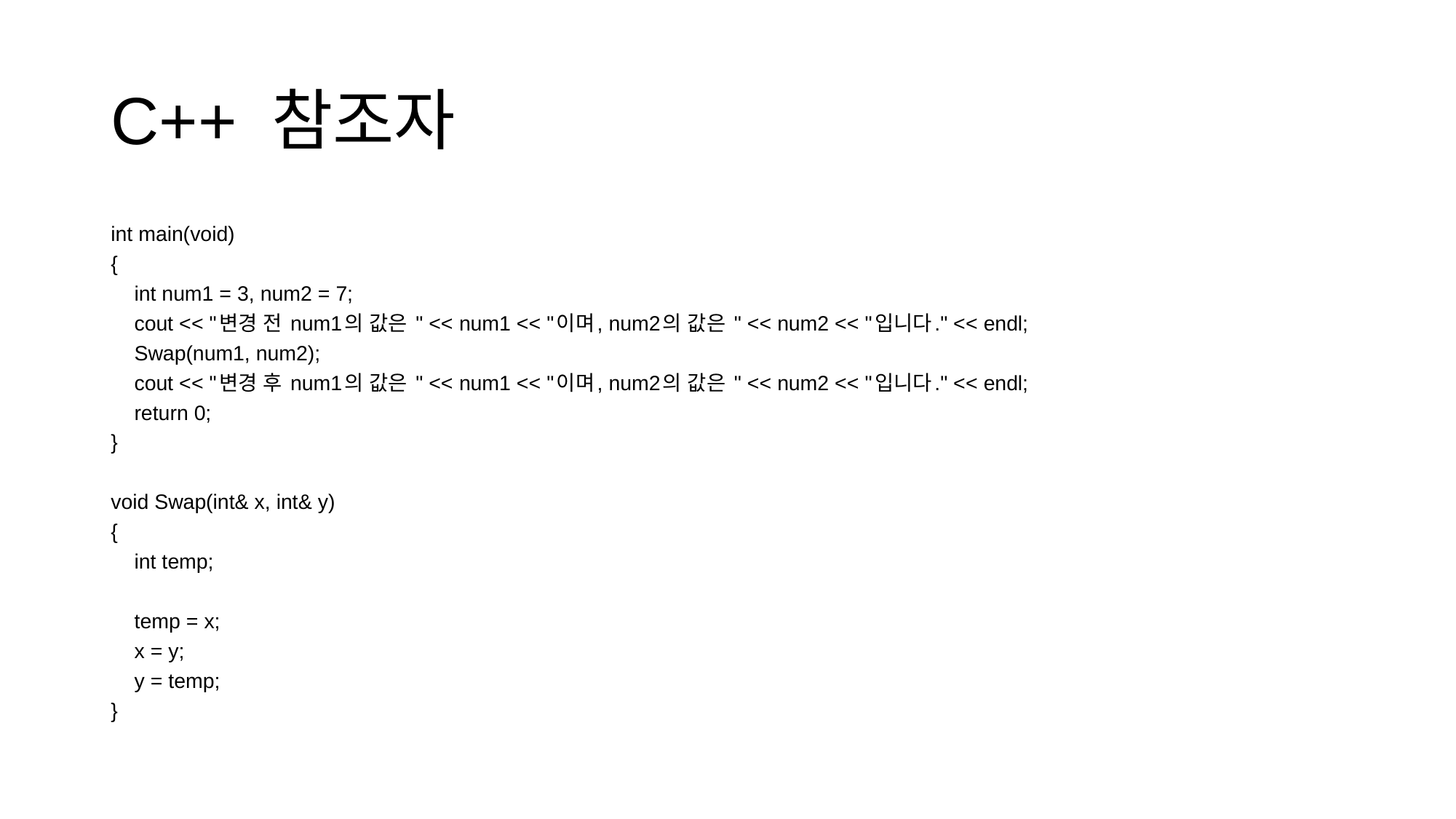

# C++ 참조자
int main(void)
{
    int num1 = 3, num2 = 7;
    cout << "변경 전 num1의 값은 " << num1 << "이며, num2의 값은 " << num2 << "입니다." << endl;
    Swap(num1, num2);
    cout << "변경 후 num1의 값은 " << num1 << "이며, num2의 값은 " << num2 << "입니다." << endl;
    return 0;
}

void Swap(int& x, int& y)
{
    int temp;

    temp = x;
    x = y;
    y = temp;
}